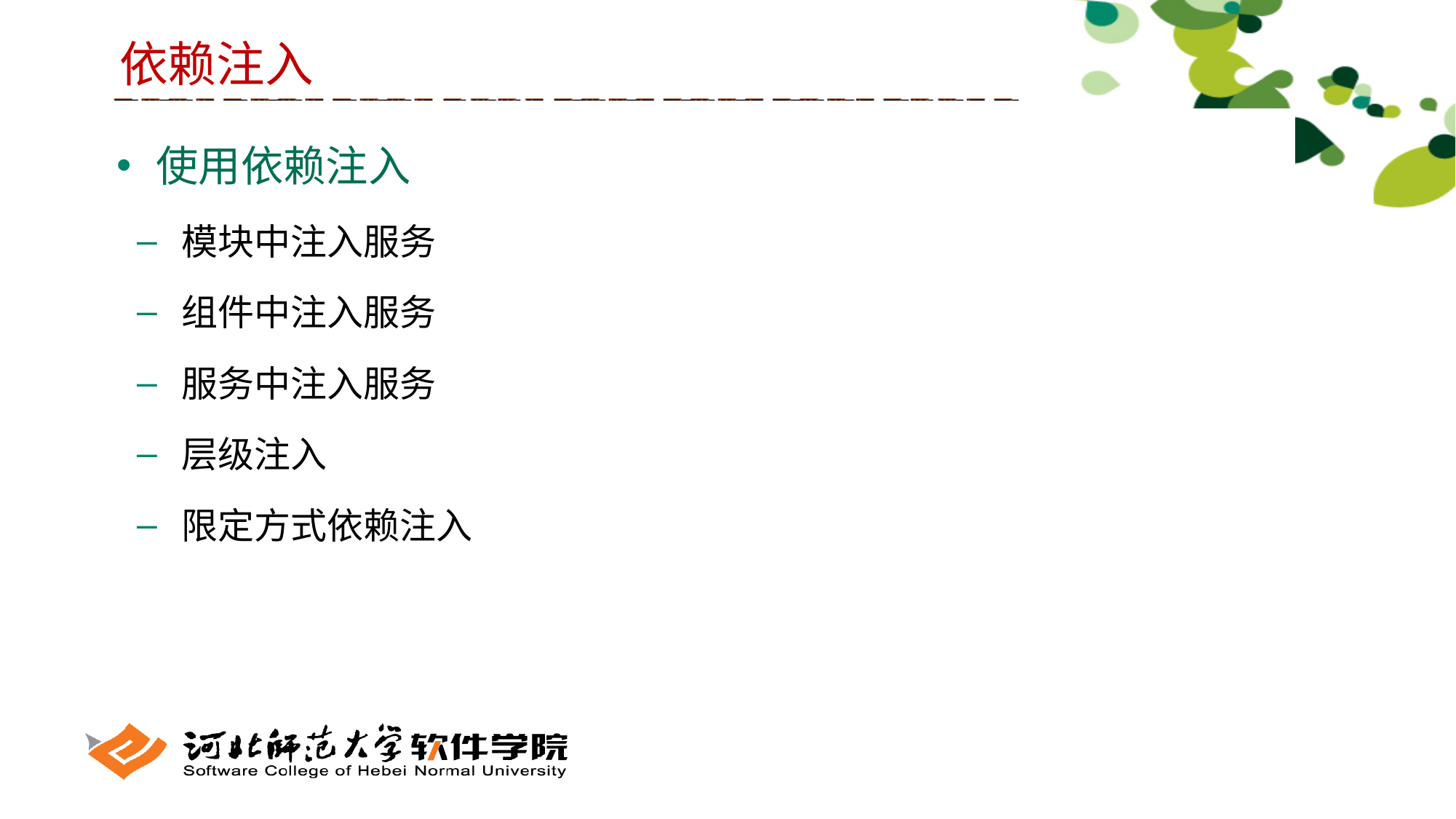

依赖注入
 使用依赖注入
 模块中注入服务
 组件中注入服务
 服务中注入服务
 层级注入
 限定方式依赖注入